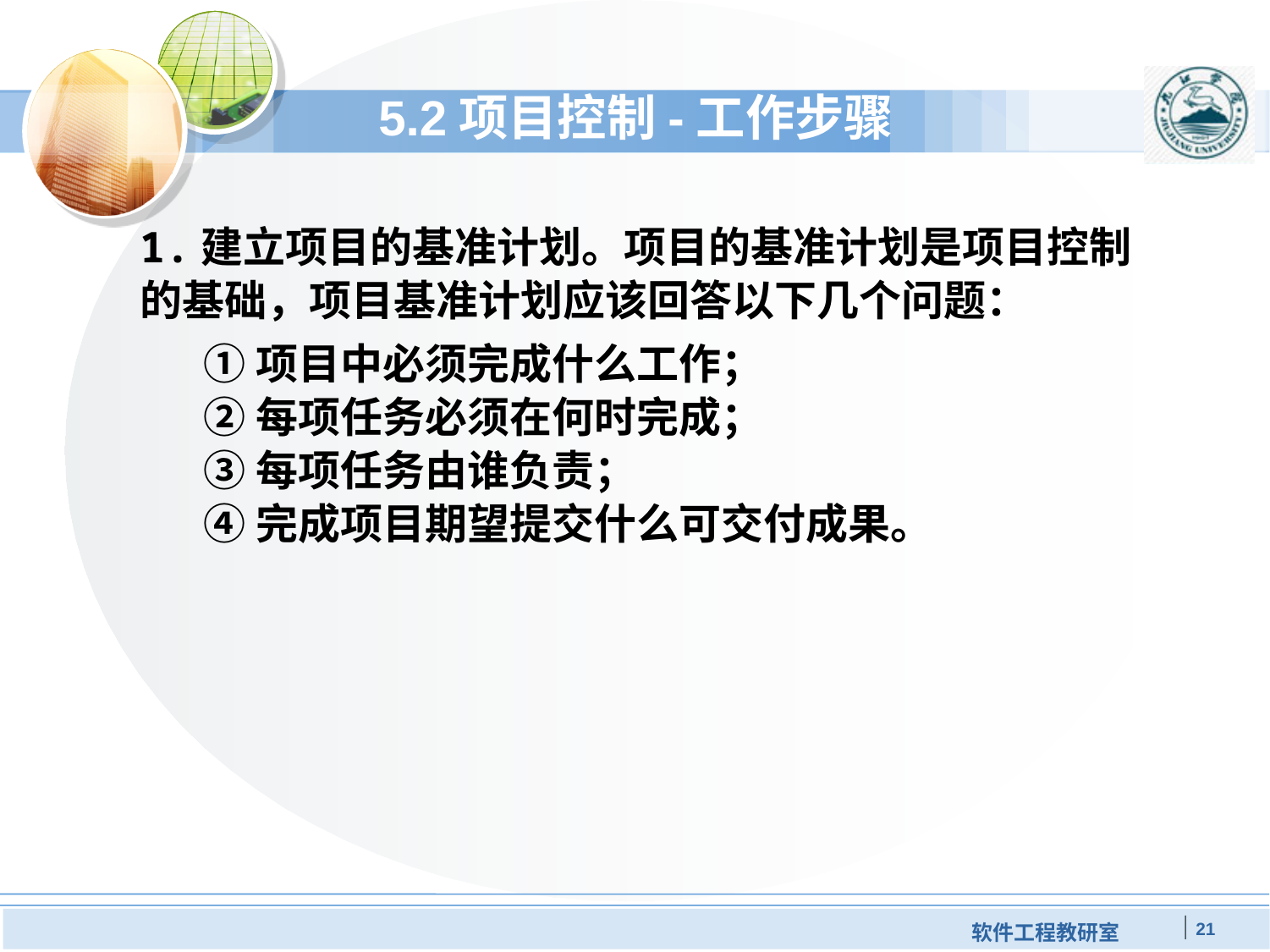

# 5.2项目控制-工作步骤
1.建立项目的基准计划。项目的基准计划是项目控制的基础，项目基准计划应该回答以下几个问题：
①项目中必须完成什么工作；
②每项任务必须在何时完成；
③每项任务由谁负责；
④完成项目期望提交什么可交付成果。